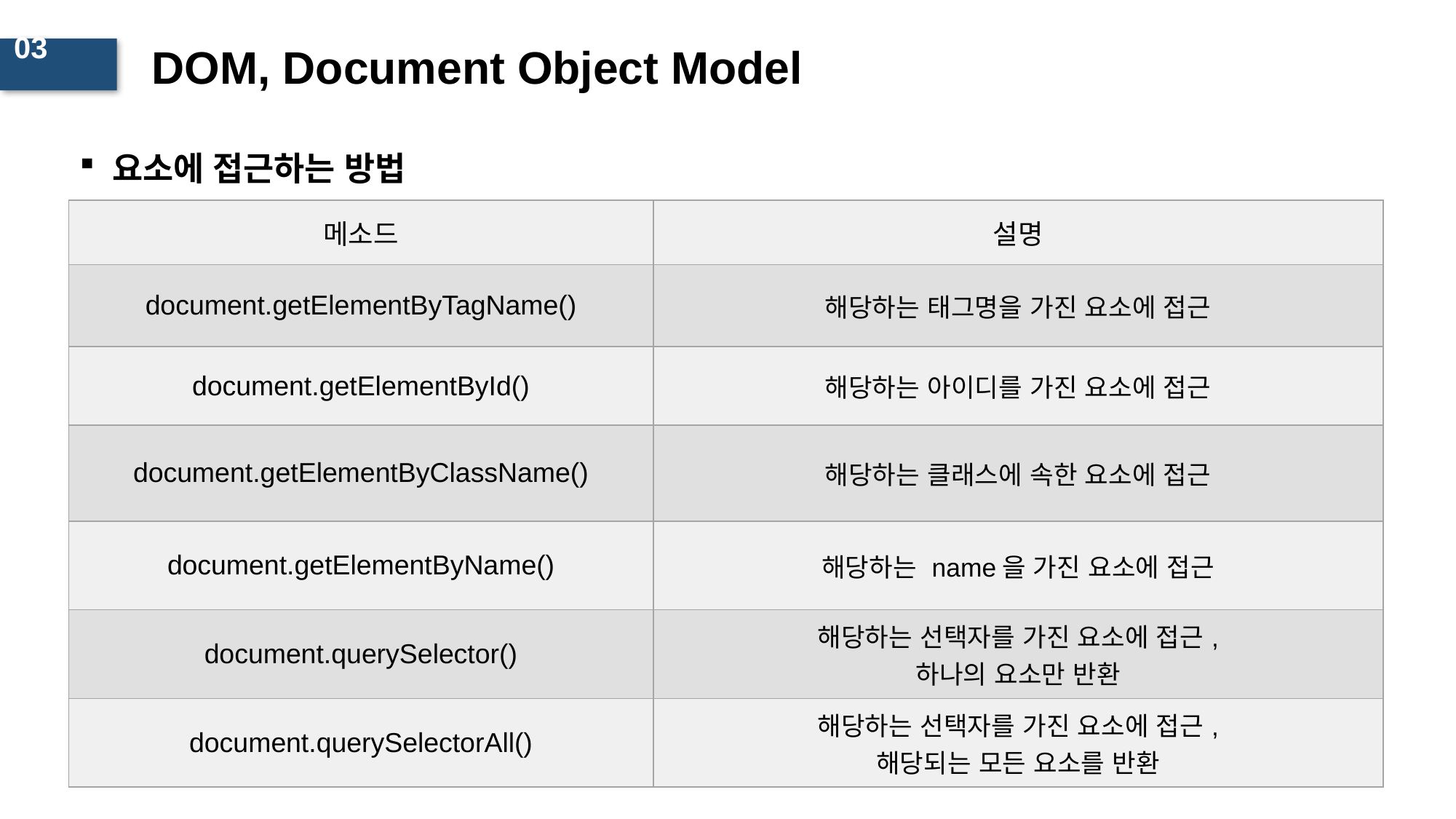

# DOM, Document Object Model
03
 요소에 접근하는 방법
| 메소드 | 설명 |
| --- | --- |
| document.getElementByTagName() | 해당하는 태그명을 가진 요소에 접근 |
| document.getElementById() | 해당하는 아이디를 가진 요소에 접근 |
| document.getElementByClassName() | 해당하는 클래스에 속한 요소에 접근 |
| document.getElementByName() | 해당하는 name을 가진 요소에 접근 |
| document.querySelector() | 해당하는 선택자를 가진 요소에 접근, 하나의 요소만 반환 |
| document.querySelectorAll() | 해당하는 선택자를 가진 요소에 접근, 해당되는 모든 요소를 반환 |